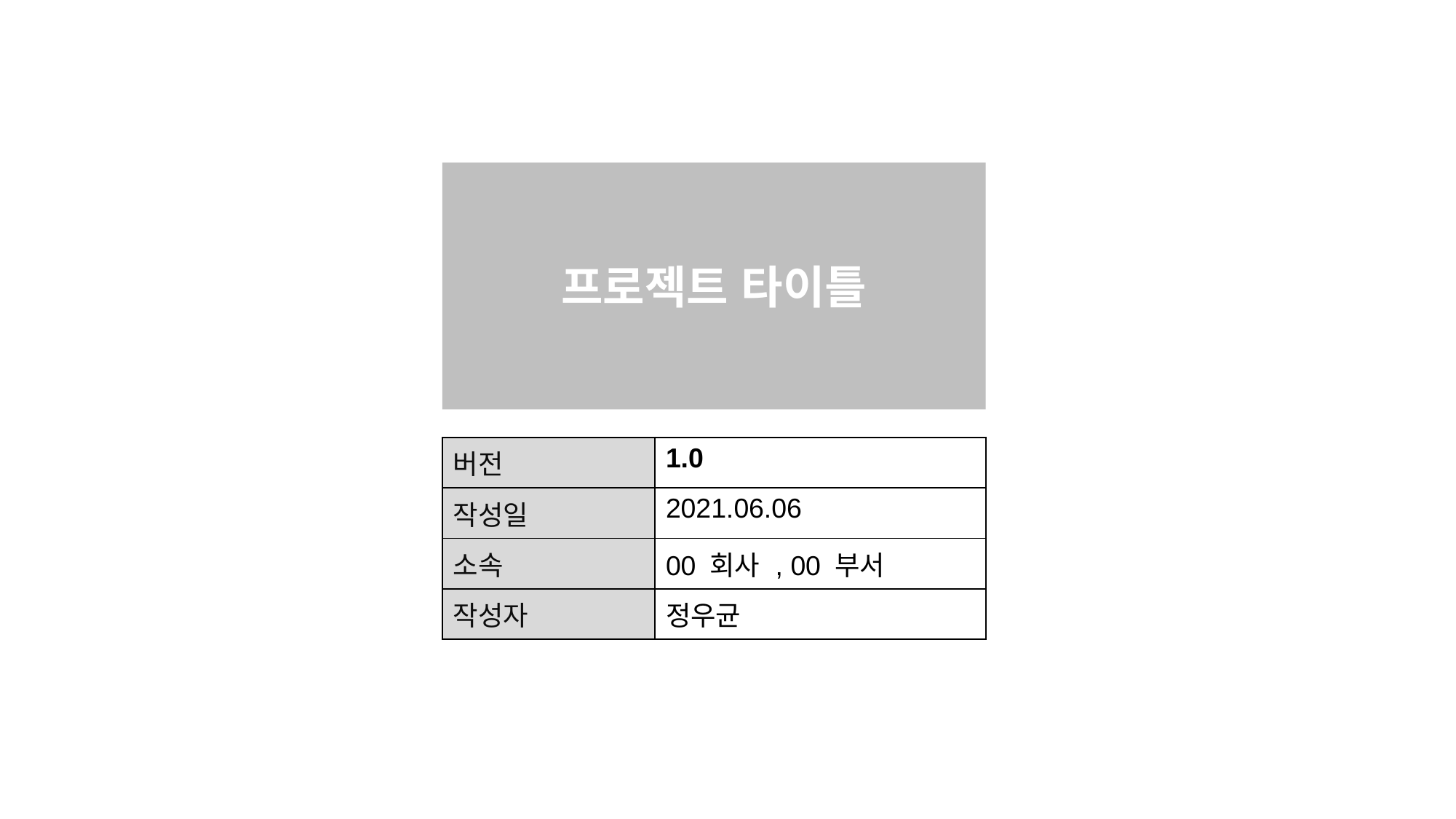

프로젝트 타이틀
| 버전 | 1.0 |
| --- | --- |
| 작성일 | 2021.06.06 |
| 소속 | 00 회사 , 00 부서 |
| 작성자 | 정우균 |